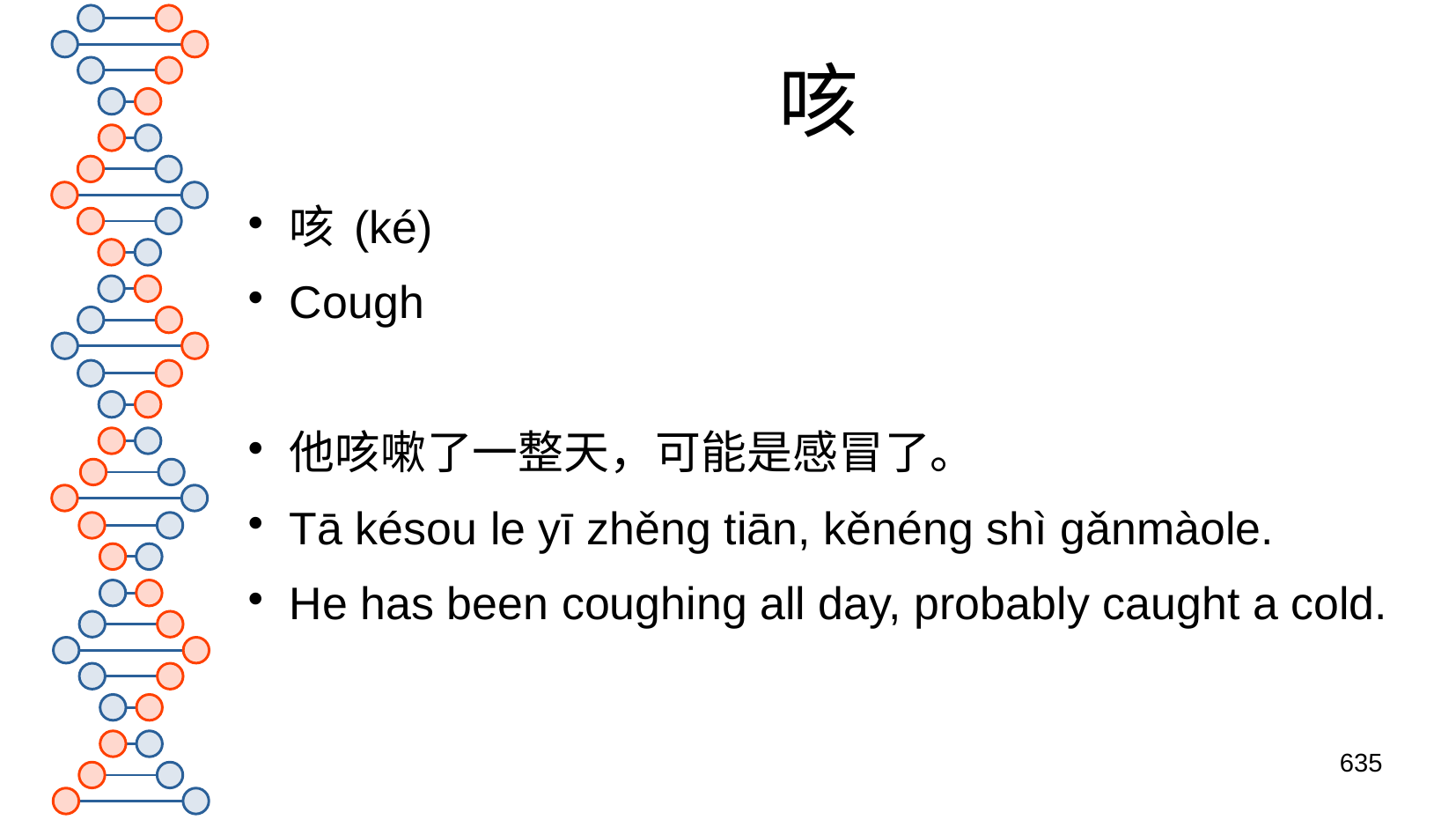

# 咳
咳 (ké)
Cough

他咳嗽了一整天，可能是感冒了。
Tā késou le yī zhěng tiān, kěnéng shì gǎnmàole.
He has been coughing all day, probably caught a cold.
635